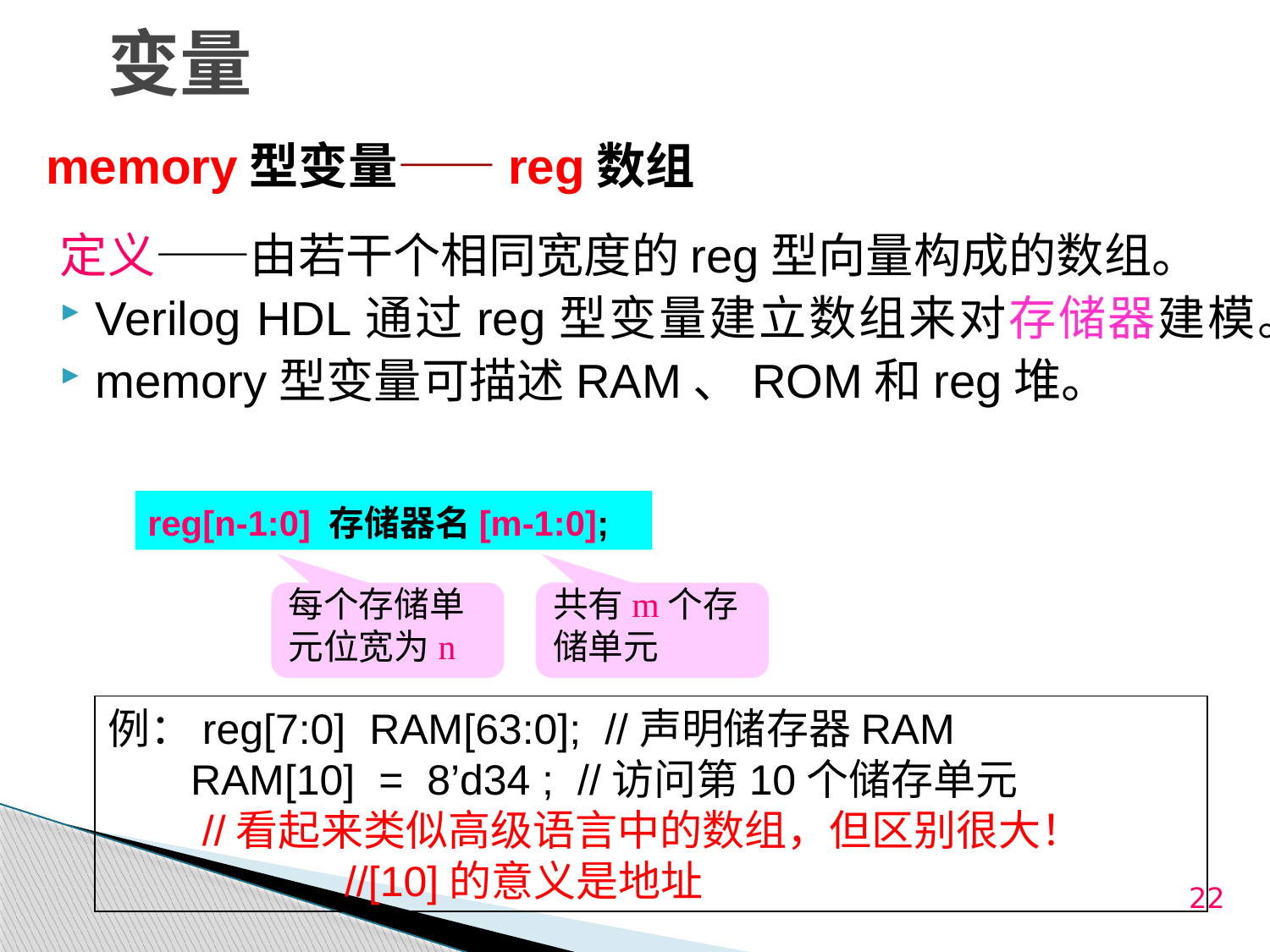

变量
memory型变量——reg数组
定义——由若干个相同宽度的reg型向量构成的数组。
Verilog HDL通过reg型变量建立数组来对存储器建模。
memory型变量可描述RAM、ROM和reg堆。
reg[n-1:0] 存储器名[m-1:0];
每个存储单元位宽为n
共有m个存储单元
例：reg[7:0]  RAM[63:0];  //声明储存器RAM
       RAM[10]  =  8’d34 ;  //访问第10个储存单元
        //看起来类似高级语言中的数组，但区别很大！
                    //[10]的意义是地址
22